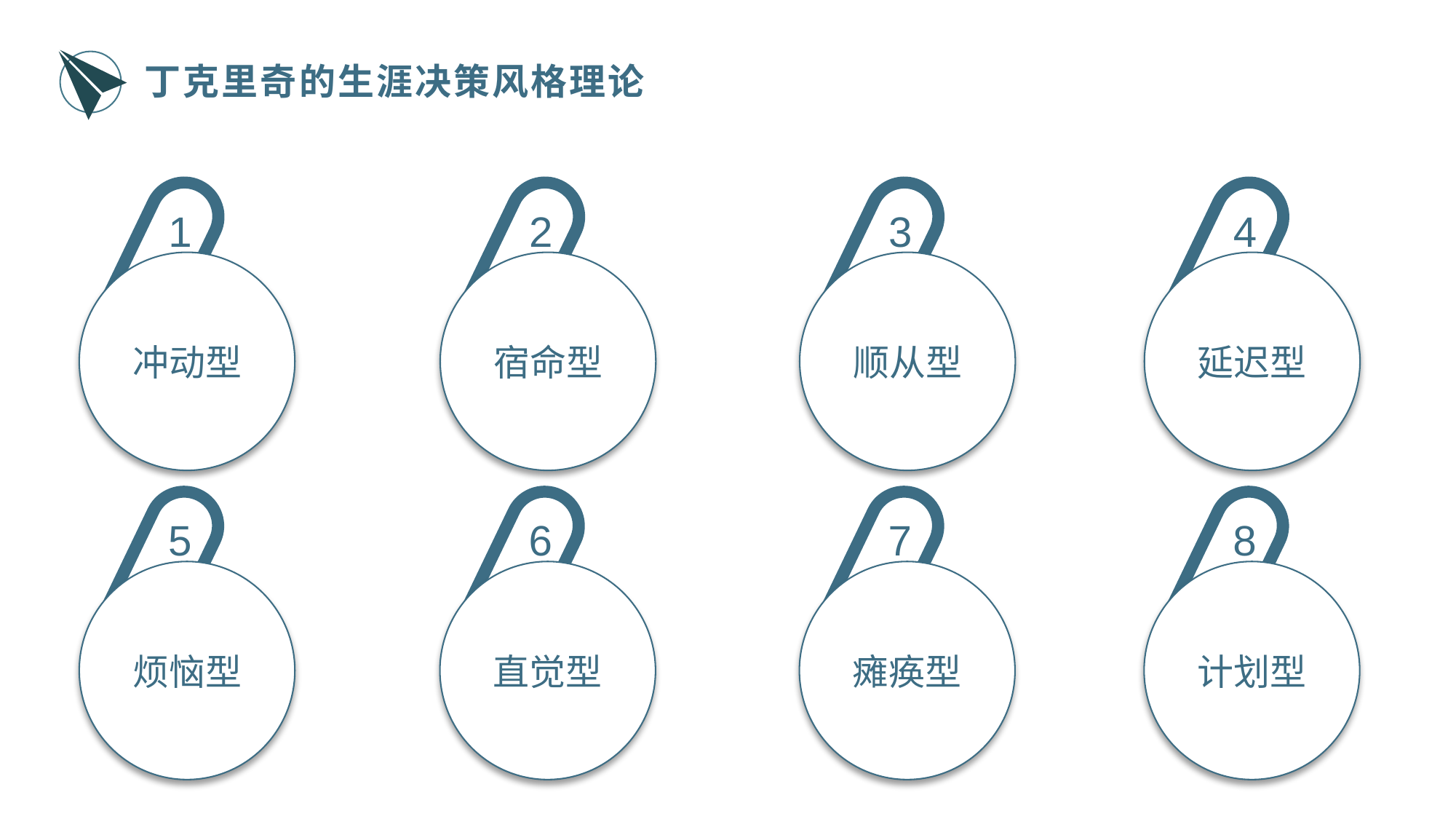

丁克里奇的生涯决策风格理论
1
2
3
4
冲动型
宿命型
顺从型
延迟型
5
6
7
8
烦恼型
直觉型
瘫痪型
计划型